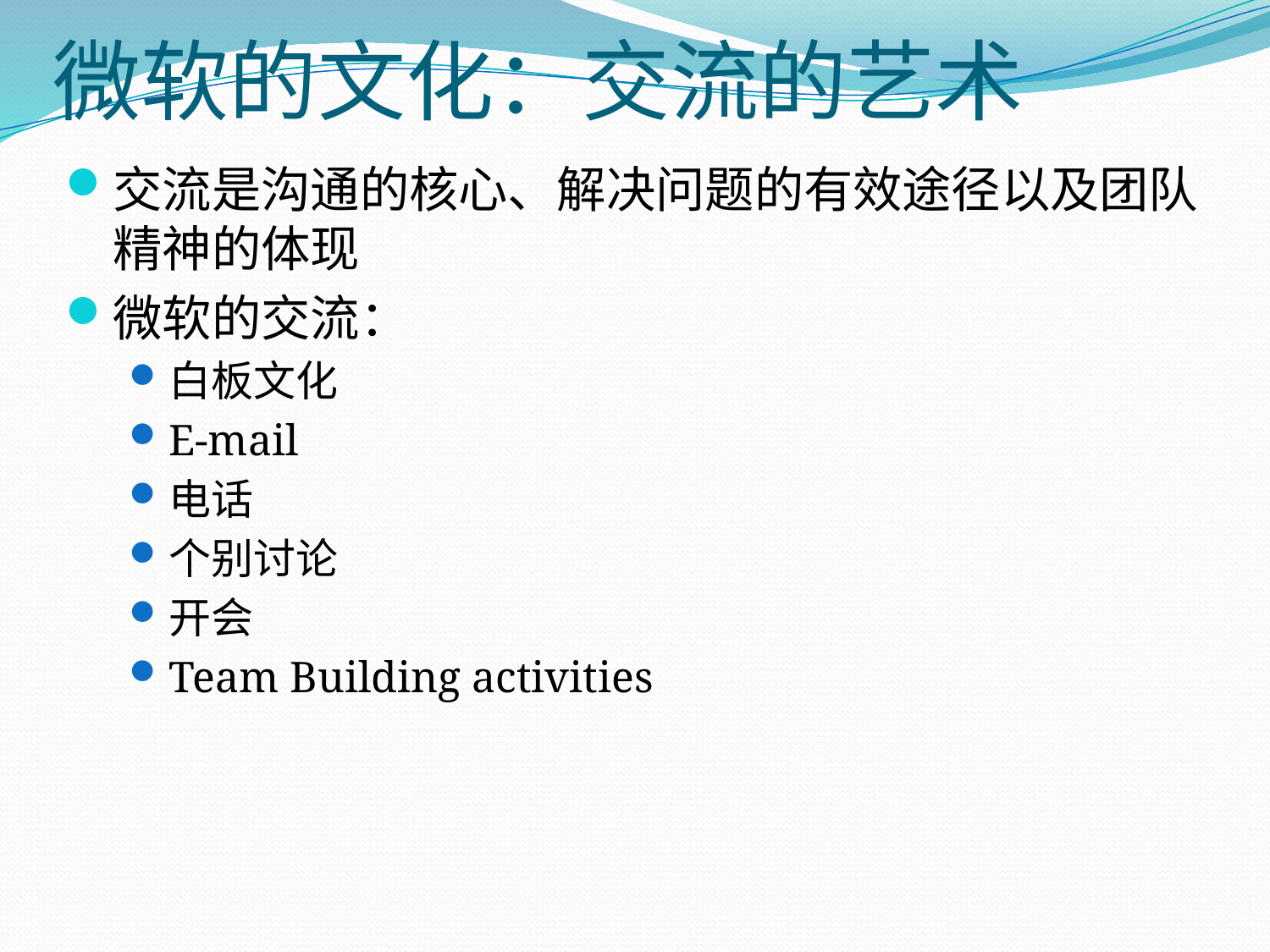

# 微软的文化：交流的艺术
交流是沟通的核心、解决问题的有效途径以及团队精神的体现
微软的交流：
白板文化
E-mail
电话
个别讨论
开会
Team Building activities